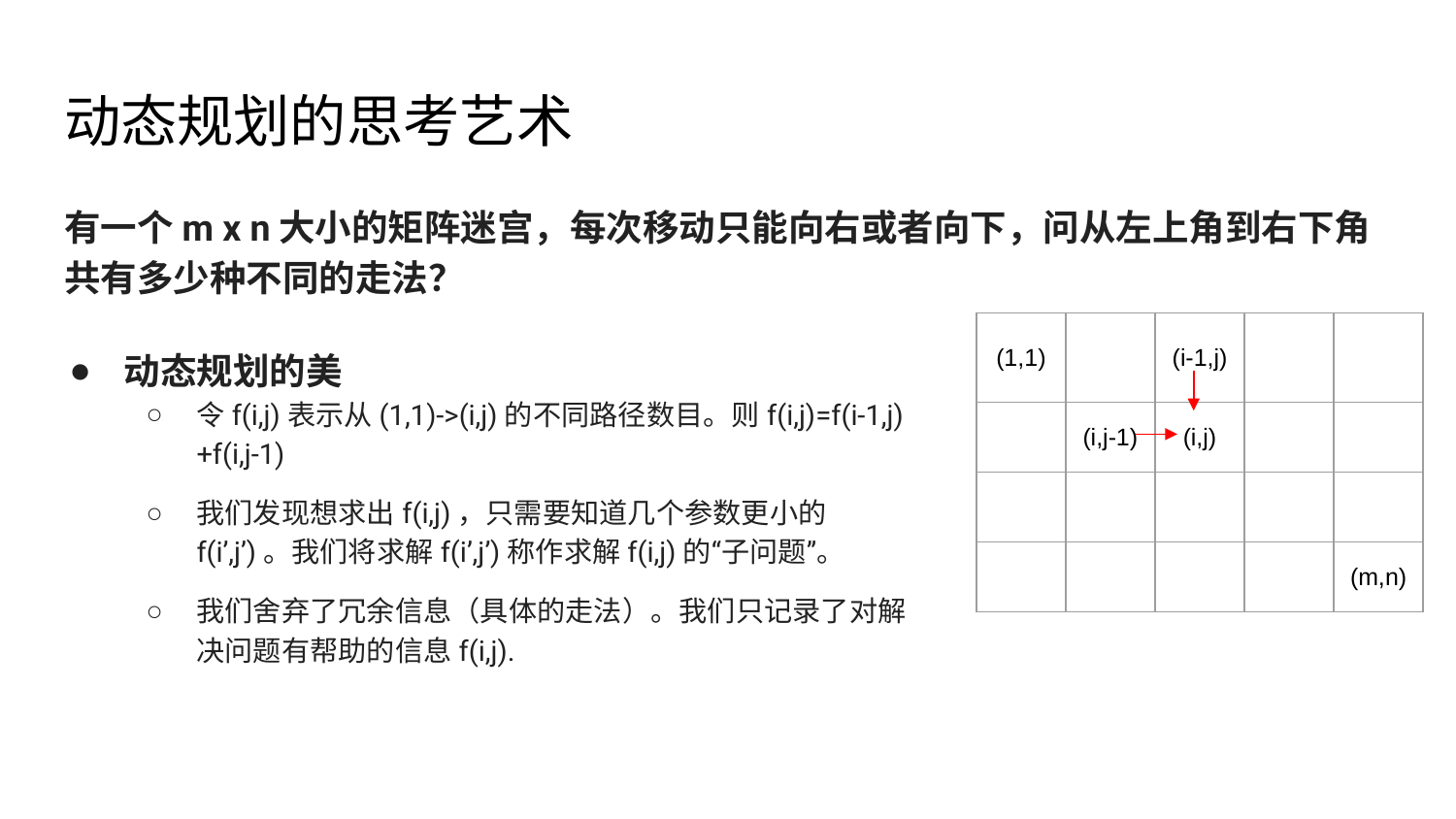

# 动态规划的思考艺术
有一个m x n大小的矩阵迷宫，每次移动只能向右或者向下，问从左上角到右下角共有多少种不同的走法？
| (1,1) |  | (i-1,j) |  |  |
| --- | --- | --- | --- | --- |
|  | (i,j-1) | (i,j) |  |  |
|  |  |  |  |  |
|  |  |  |  | (m,n) |
动态规划的美
令f(i,j)表示从(1,1)->(i,j)的不同路径数目。则f(i,j)=f(i-1,j)+f(i,j-1)
我们发现想求出f(i,j)，只需要知道几个参数更小的f(i’,j’)。我们将求解f(i’,j’)称作求解f(i,j)的“子问题”。
我们舍弃了冗余信息（具体的走法）。我们只记录了对解决问题有帮助的信息f(i,j).